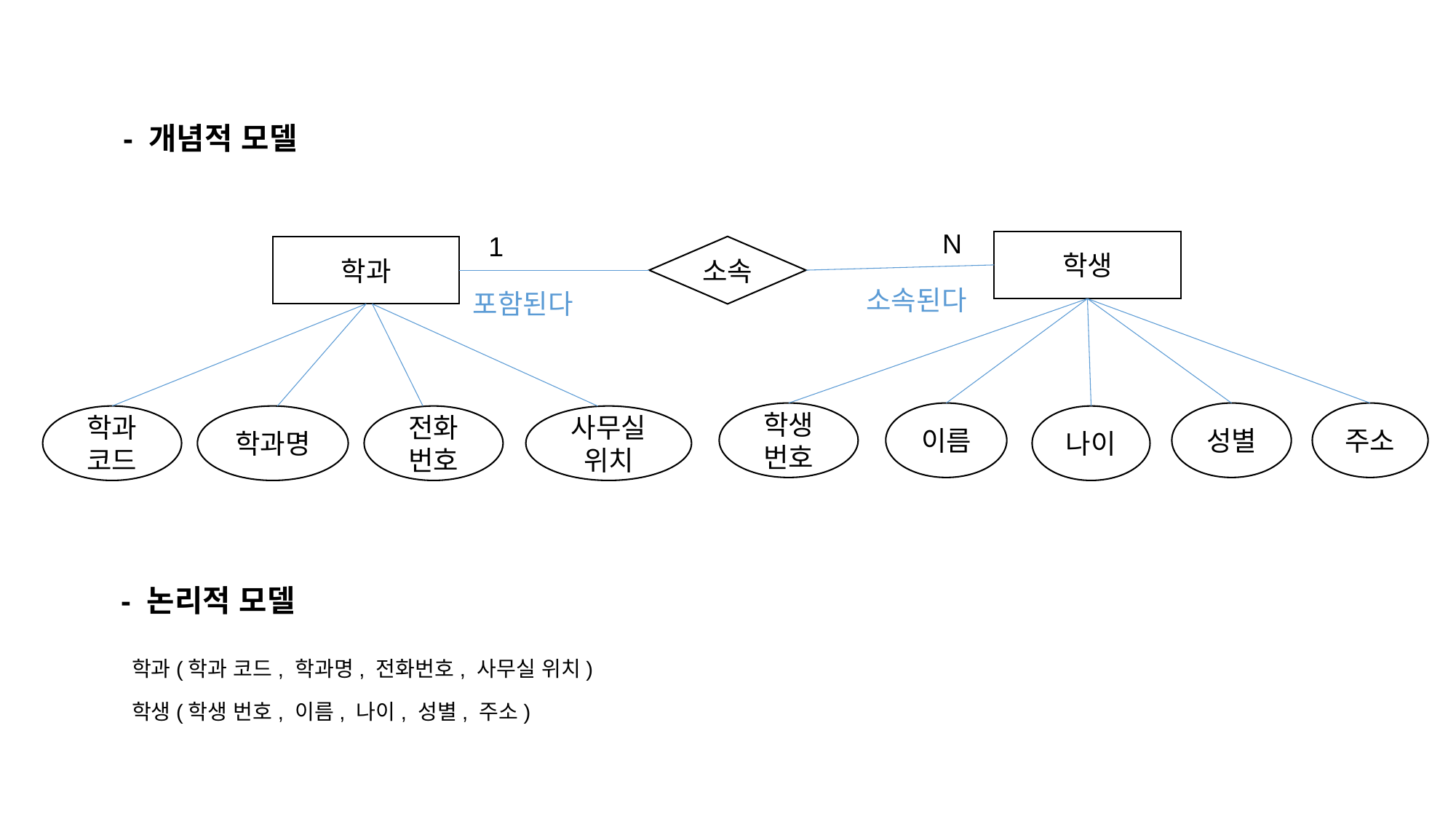

# - 개념적 모델
N
1
학생
학과
소속
소속된다
포함된다
학생
번호
이름
주소
성별
학과
코드
학과명
전화
번호
사무실
위치
나이
- 논리적 모델
학과(학과 코드, 학과명, 전화번호, 사무실 위치)
학생(학생 번호, 이름, 나이, 성별, 주소)